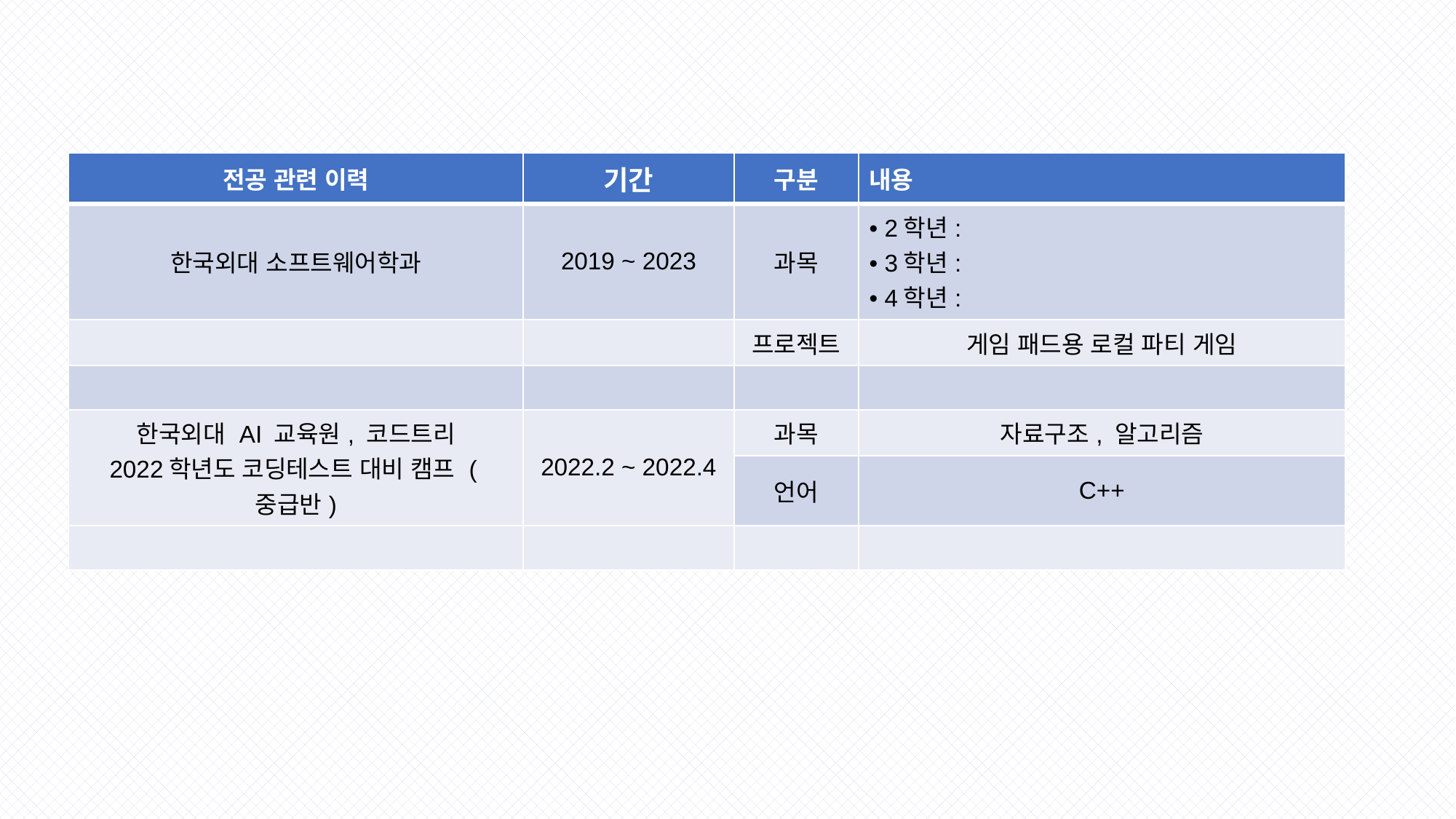

| 전공 관련 이력 | 기간 | 구분 | 내용 |
| --- | --- | --- | --- |
| 한국외대 소프트웨어학과 | 2019 ~ 2023 | 과목 | • 2학년: • 3학년: • 4학년: |
|  |  | 프로젝트 | 게임 패드용 로컬 파티 게임 |
|  |  |  |  |
| 한국외대 AI 교육원, 코드트리 2022학년도 코딩테스트 대비 캠프 (중급반) | 2022.2 ~ 2022.4 | 과목 | 자료구조, 알고리즘 |
|  |  | 언어 | C++ |
|  |  |  |  |